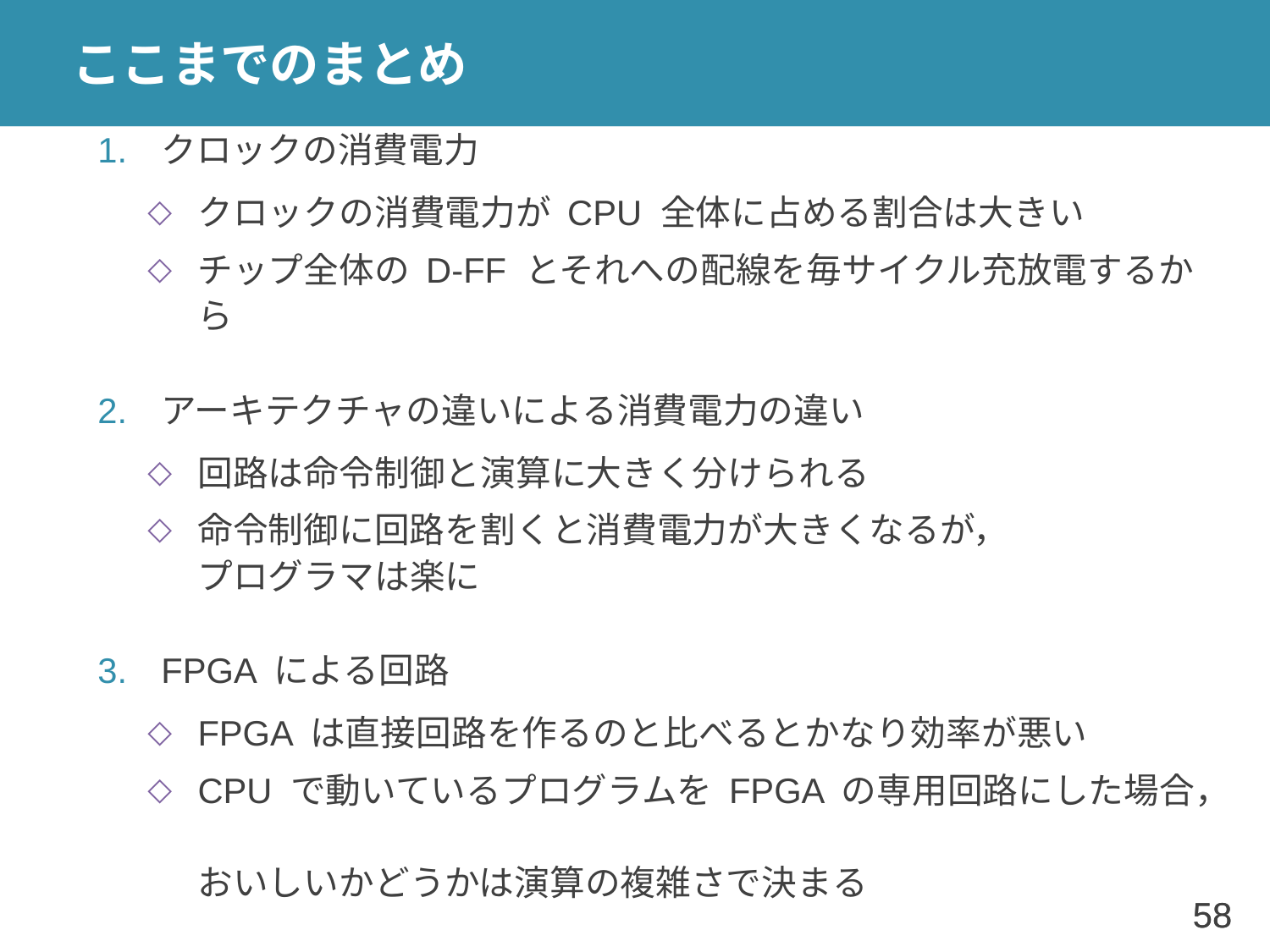

# ここまでのまとめ
クロックの消費電力
クロックの消費電力が CPU 全体に占める割合は大きい
チップ全体の D-FF とそれへの配線を毎サイクル充放電するから
アーキテクチャの違いによる消費電力の違い
回路は命令制御と演算に大きく分けられる
命令制御に回路を割くと消費電力が大きくなるが，
プログラマは楽に
FPGA による回路
FPGA は直接回路を作るのと比べるとかなり効率が悪い
CPU で動いているプログラムを FPGA の専用回路にした場合，
おいしいかどうかは演算の複雑さで決まる